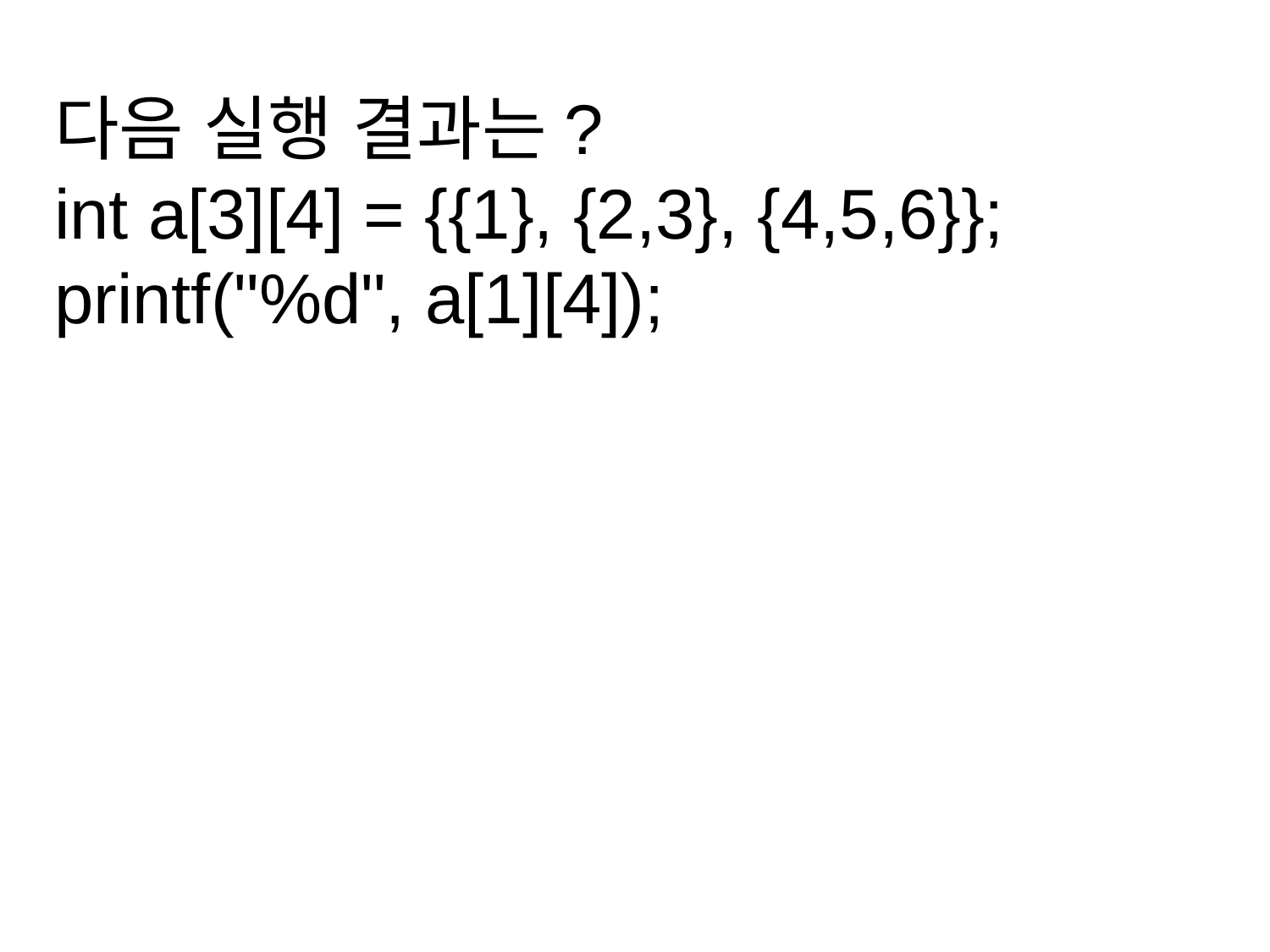

다음 실행 결과는?
int a[3][4] = {{1}, {2,3}, {4,5,6}};
printf("%d", a[1][4]);